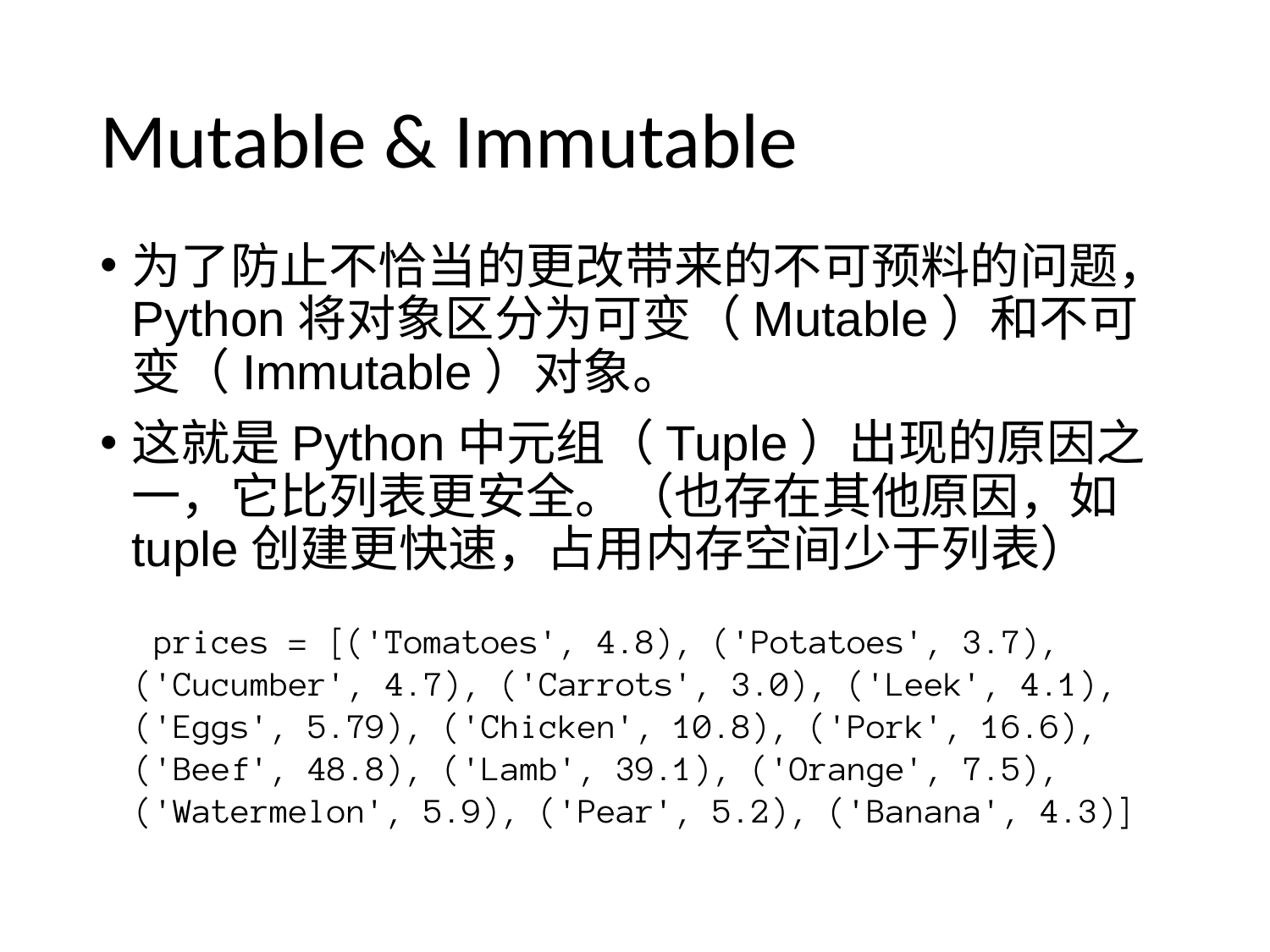

# Mutable & Immutable
为了防止不恰当的更改带来的不可预料的问题，Python将对象区分为可变（Mutable）和不可变（Immutable）对象。
这就是Python中元组（Tuple）出现的原因之一，它比列表更安全。（也存在其他原因，如tuple创建更快速，占用内存空间少于列表）

 prices = [('Tomatoes', 4.8), ('Potatoes', 3.7), ('Cucumber', 4.7), ('Carrots', 3.0), ('Leek', 4.1), ('Eggs', 5.79), ('Chicken', 10.8), ('Pork', 16.6), ('Beef', 48.8), ('Lamb', 39.1), ('Orange', 7.5), ('Watermelon', 5.9), ('Pear', 5.2), ('Banana', 4.3)]